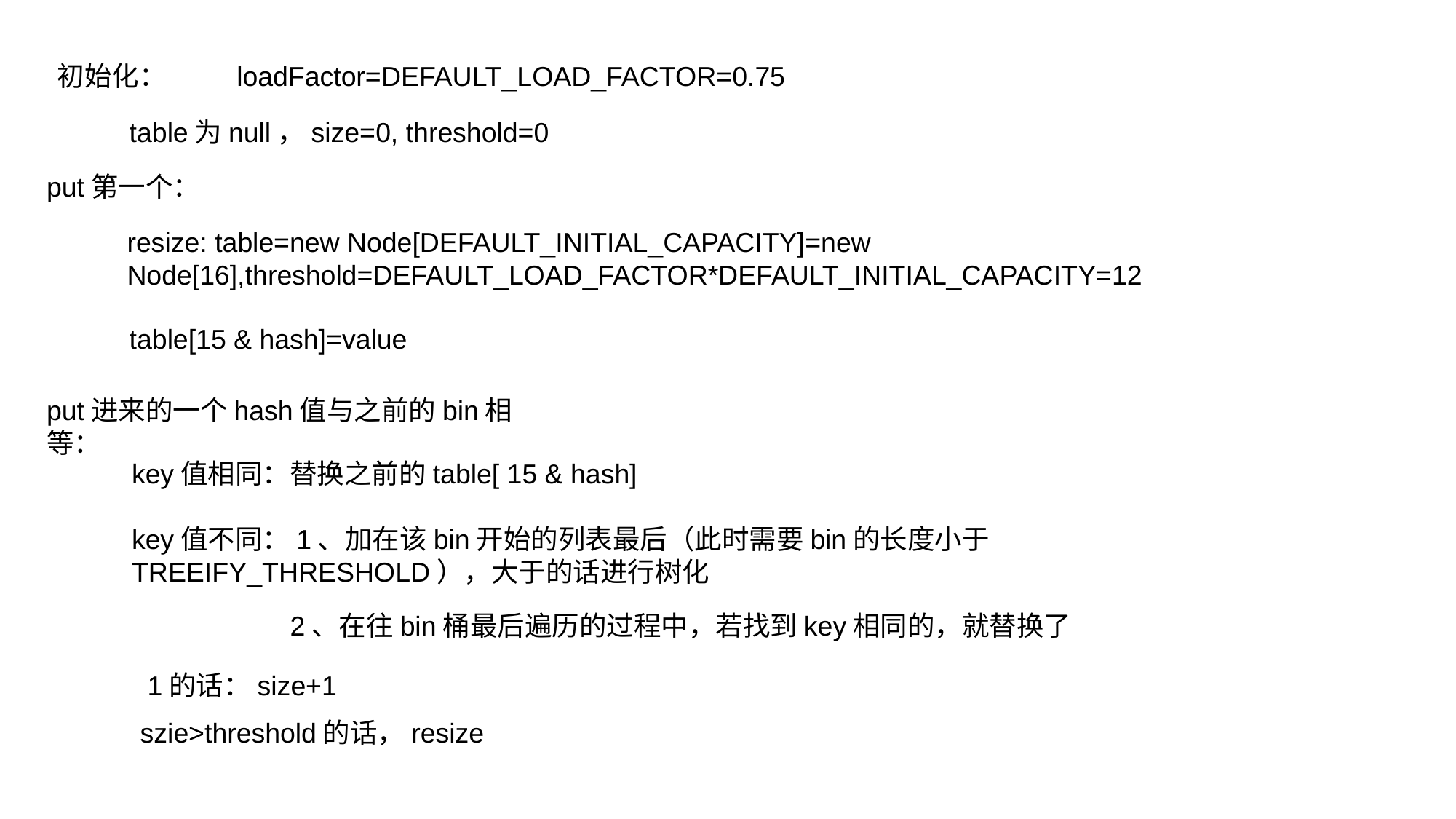

初始化：
loadFactor=DEFAULT_LOAD_FACTOR=0.75
table为null，size=0, threshold=0
put第一个：
resize: table=new Node[DEFAULT_INITIAL_CAPACITY]=new Node[16],threshold=DEFAULT_LOAD_FACTOR*DEFAULT_INITIAL_CAPACITY=12
table[15 & hash]=value
put进来的一个hash值与之前的bin相等：
key值相同：替换之前的table[ 15 & hash]
key值不同：1、加在该bin开始的列表最后（此时需要bin的长度小于TREEIFY_THRESHOLD），大于的话进行树化
2、在往bin桶最后遍历的过程中，若找到key相同的，就替换了
1的话：size+1
szie>threshold的话，resize